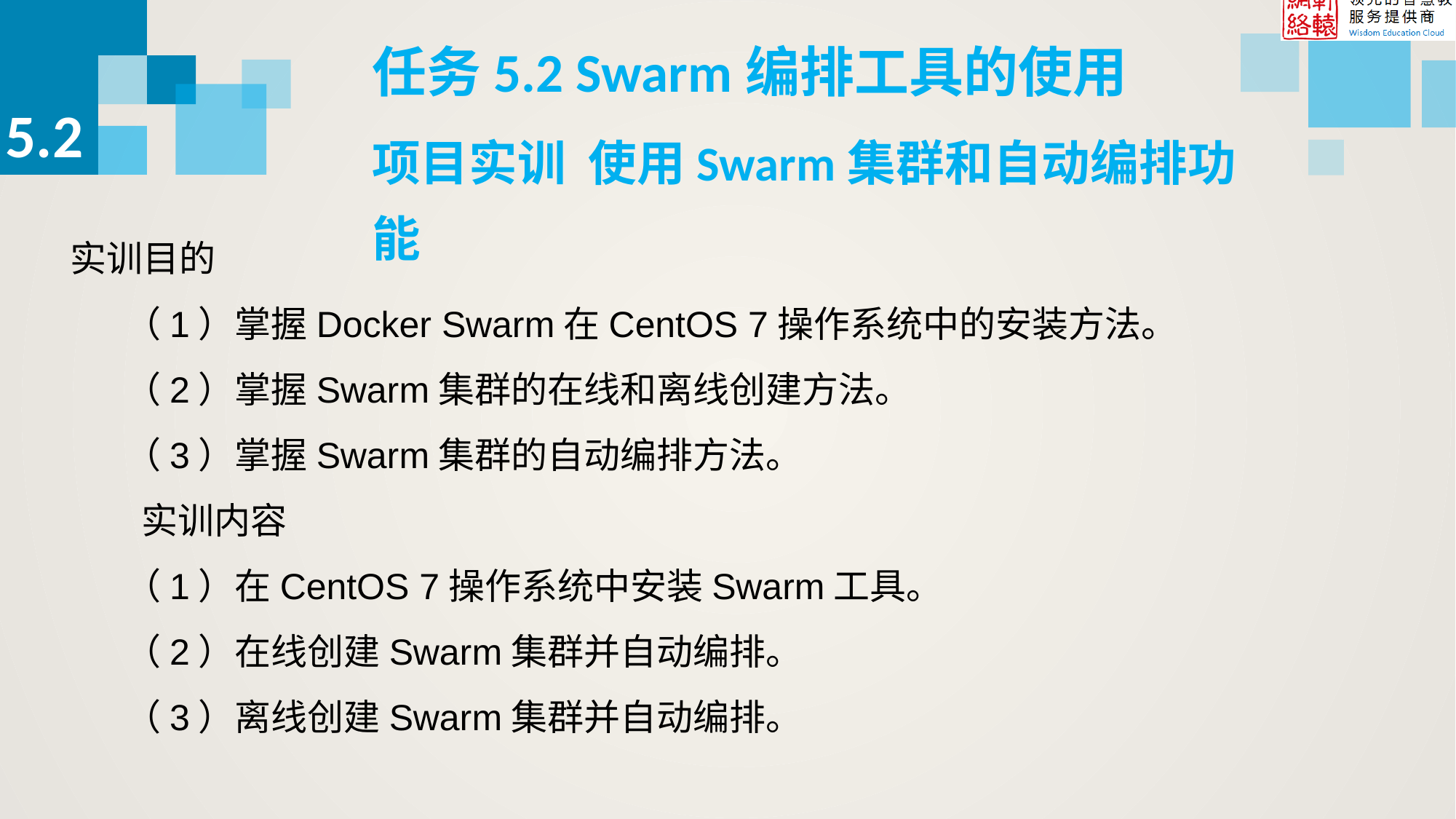

任务5.2 Swarm编排工具的使用
5.2
项目实训  使用Swarm集群和自动编排功能
实训目的
（1）掌握Docker Swarm在CentOS 7操作系统中的安装方法。
（2）掌握Swarm集群的在线和离线创建方法。
（3）掌握Swarm集群的自动编排方法。
 实训内容
（1）在CentOS 7操作系统中安装Swarm工具。
（2）在线创建Swarm集群并自动编排。
（3）离线创建Swarm集群并自动编排。